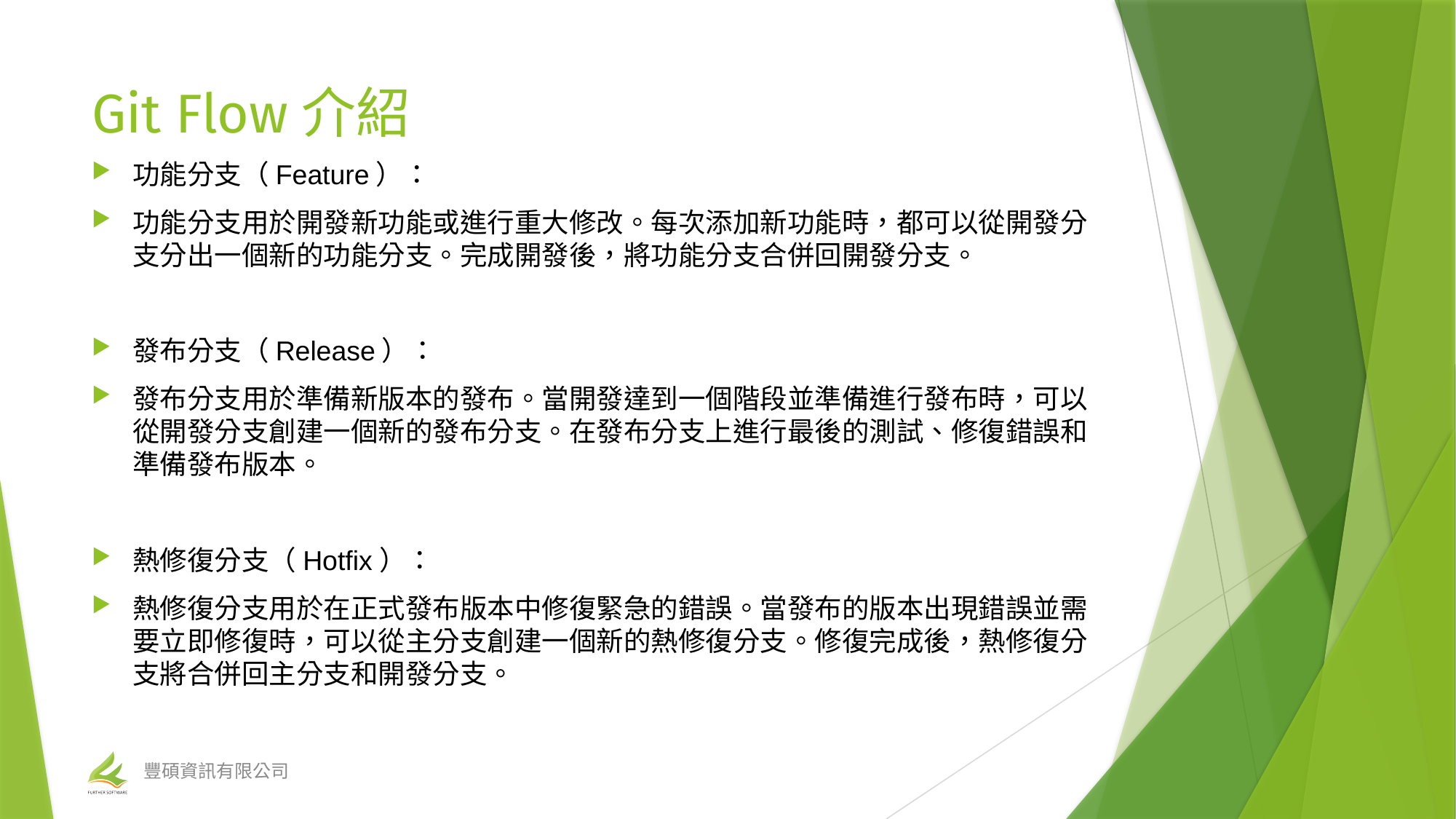

# Git Flow介紹
功能分支（Feature）：
功能分支用於開發新功能或進行重大修改。每次添加新功能時，都可以從開發分支分出一個新的功能分支。完成開發後，將功能分支合併回開發分支。

發布分支（Release）：
發布分支用於準備新版本的發布。當開發達到一個階段並準備進行發布時，可以從開發分支創建一個新的發布分支。在發布分支上進行最後的測試、修復錯誤和準備發布版本。

熱修復分支（Hotfix）：
熱修復分支用於在正式發布版本中修復緊急的錯誤。當發布的版本出現錯誤並需要立即修復時，可以從主分支創建一個新的熱修復分支。修復完成後，熱修復分支將合併回主分支和開發分支。
豐碩資訊有限公司